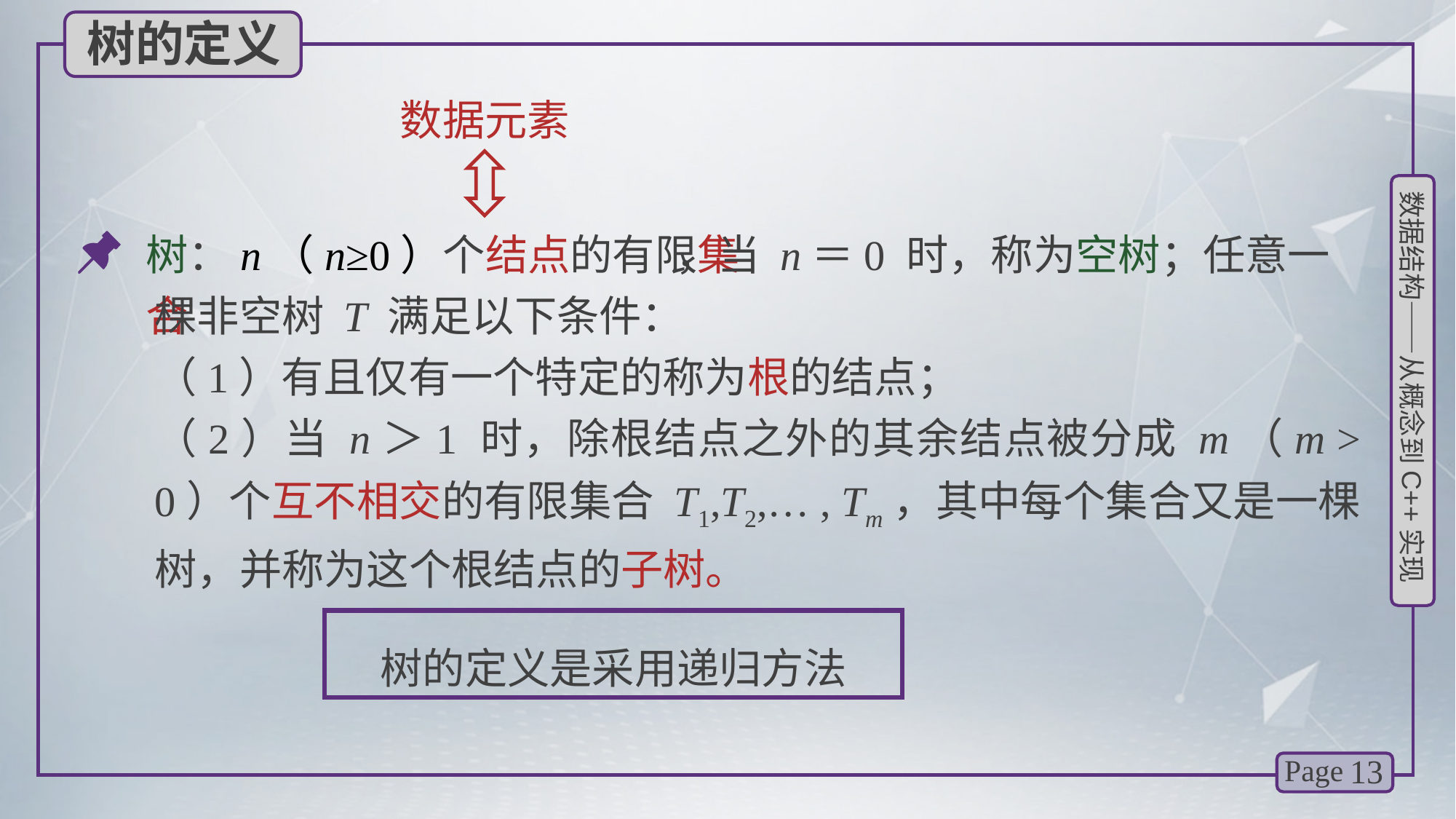

树的定义

数据元素

树：n（n≥0）个结点的有限集合

                                                      ，当 n＝0 时，称为空树；任意一棵非空树 T 满足以下条件：
（1）有且仅有一个特定的称为根的结点；
（2）当 n＞1 时，除根结点之外的其余结点被分成 m（m > 0）个互不相交的有限集合 T1,T2,… , Tm，其中每个集合又是一棵树，并称为这个根结点的子树。
树的定义是采用递归方法